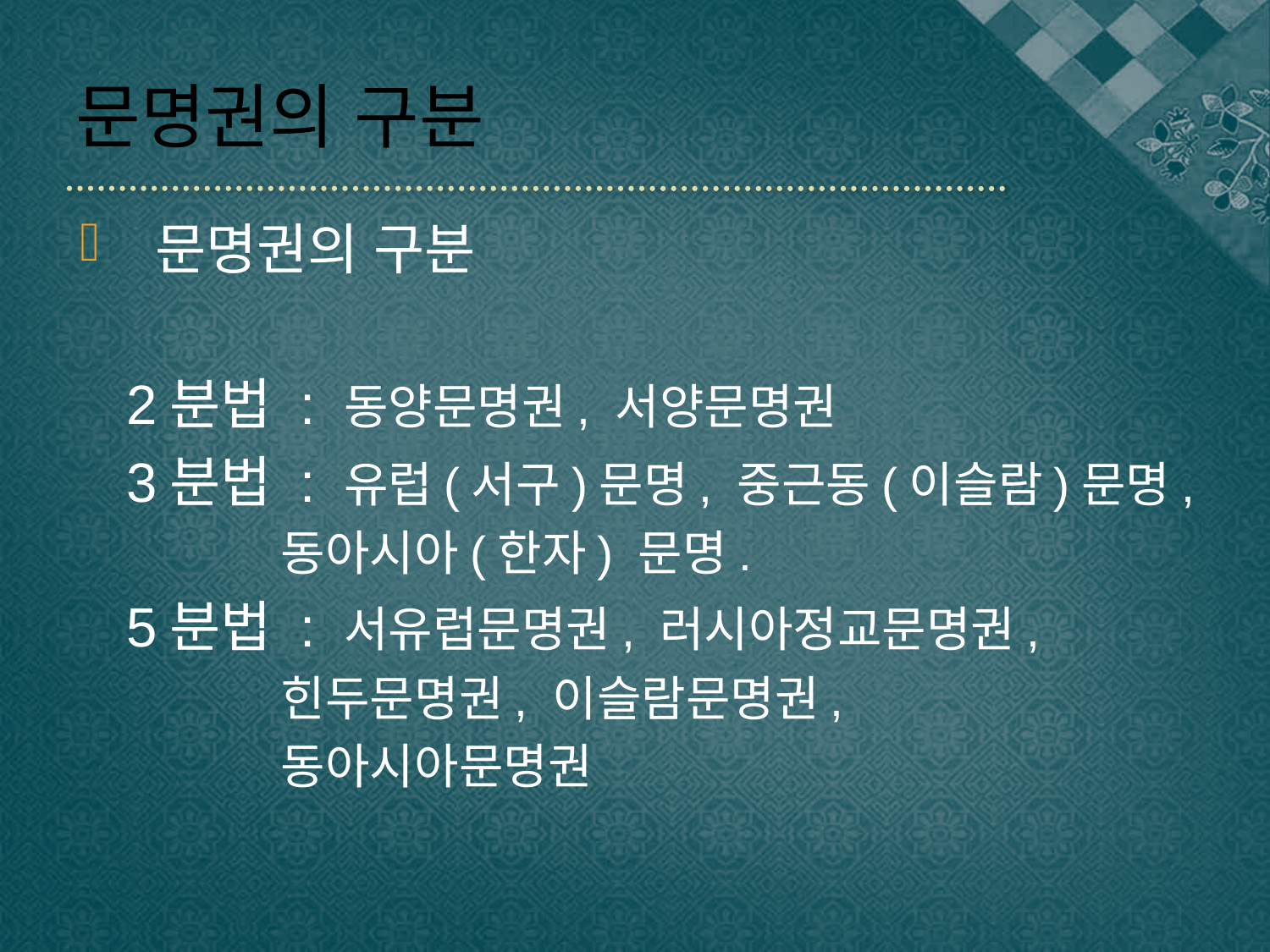

# 문명권의 구분
 문명권의 구분

   2분법 : 동양문명권, 서양문명권
   3분법 : 유럽(서구)문명, 중근동(이슬람)문명,
              동아시아(한자) 문명.
   5분법 : 서유럽문명권, 러시아정교문명권,
              힌두문명권, 이슬람문명권,
              동아시아문명권